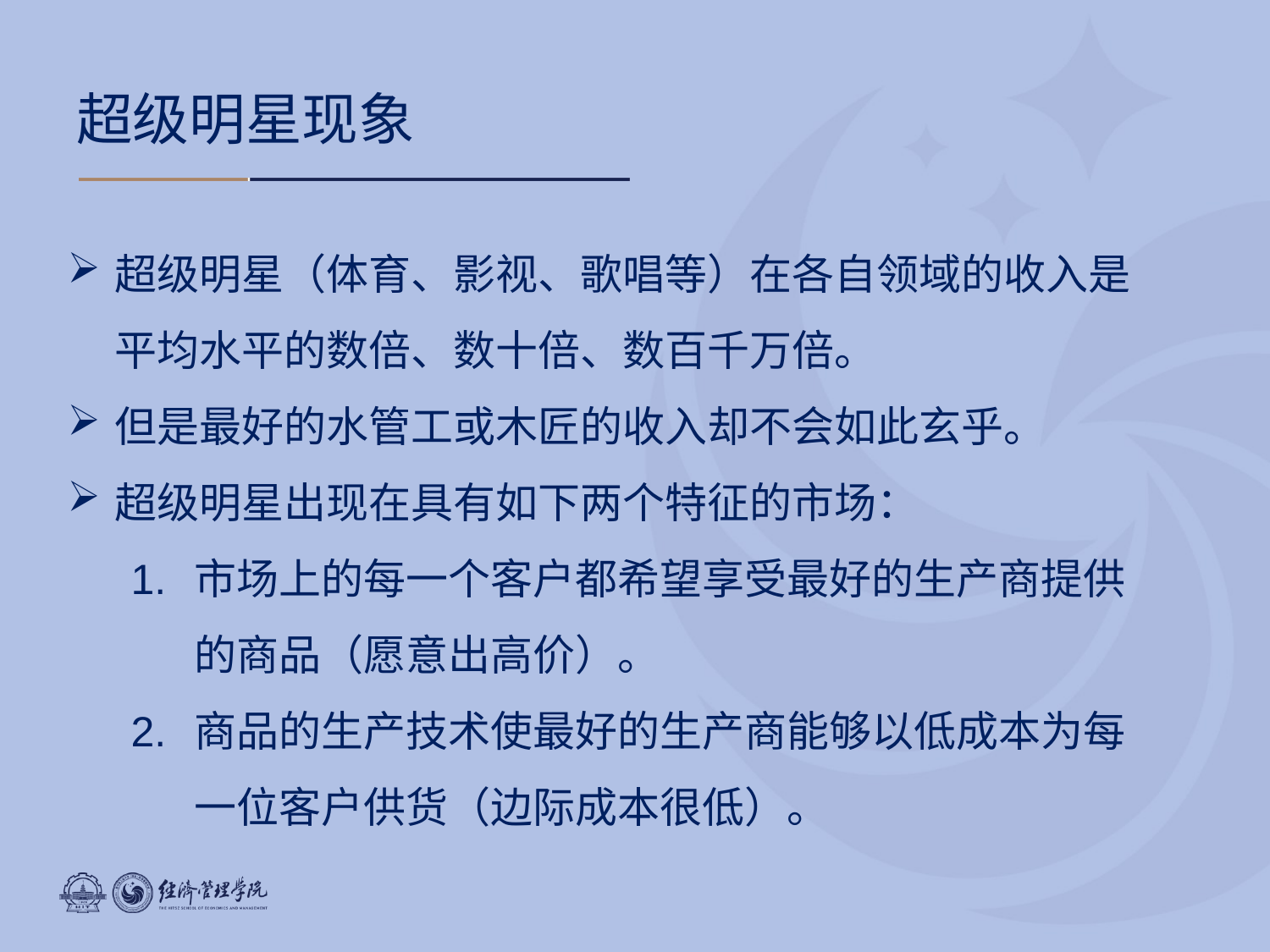

# 超级明星现象
超级明星（体育、影视、歌唱等）在各自领域的收入是平均水平的数倍、数十倍、数百千万倍。
但是最好的水管工或木匠的收入却不会如此玄乎。
超级明星出现在具有如下两个特征的市场：
市场上的每一个客户都希望享受最好的生产商提供的商品（愿意出高价）。
商品的生产技术使最好的生产商能够以低成本为每一位客户供货（边际成本很低）。